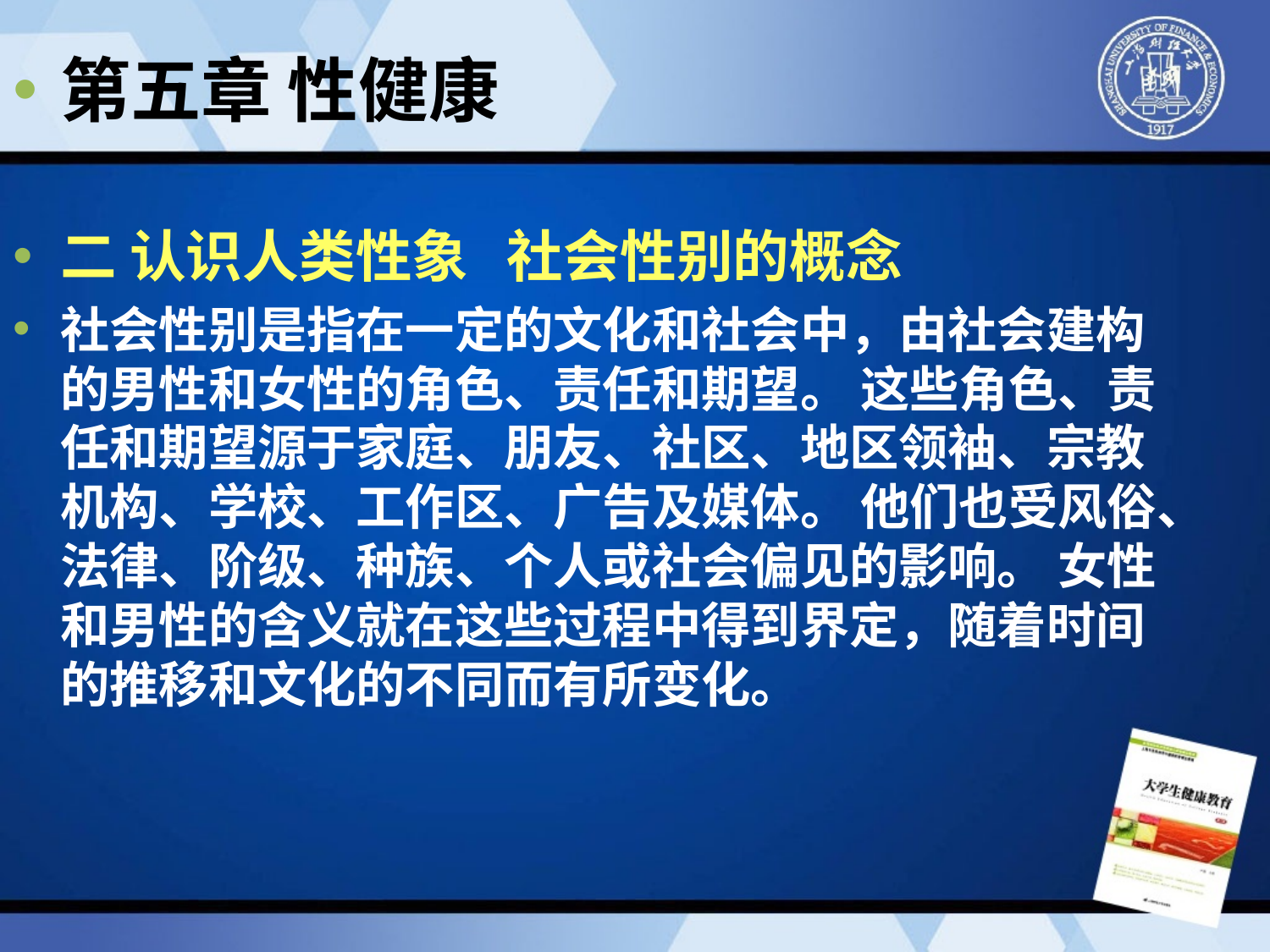

第五章 性健康

二 认识人类性象   社会性别的概念
社会性别是指在一定的文化和社会中，由社会建构的男性和女性的角色、责任和期望。 这些角色、责任和期望源于家庭、朋友、社区、地区领袖、宗教机构、学校、工作区、广告及媒体。 他们也受风俗、法律、阶级、种族、个人或社会偏见的影响。 女性和男性的含义就在这些过程中得到界定，随着时间的推移和文化的不同而有所变化。